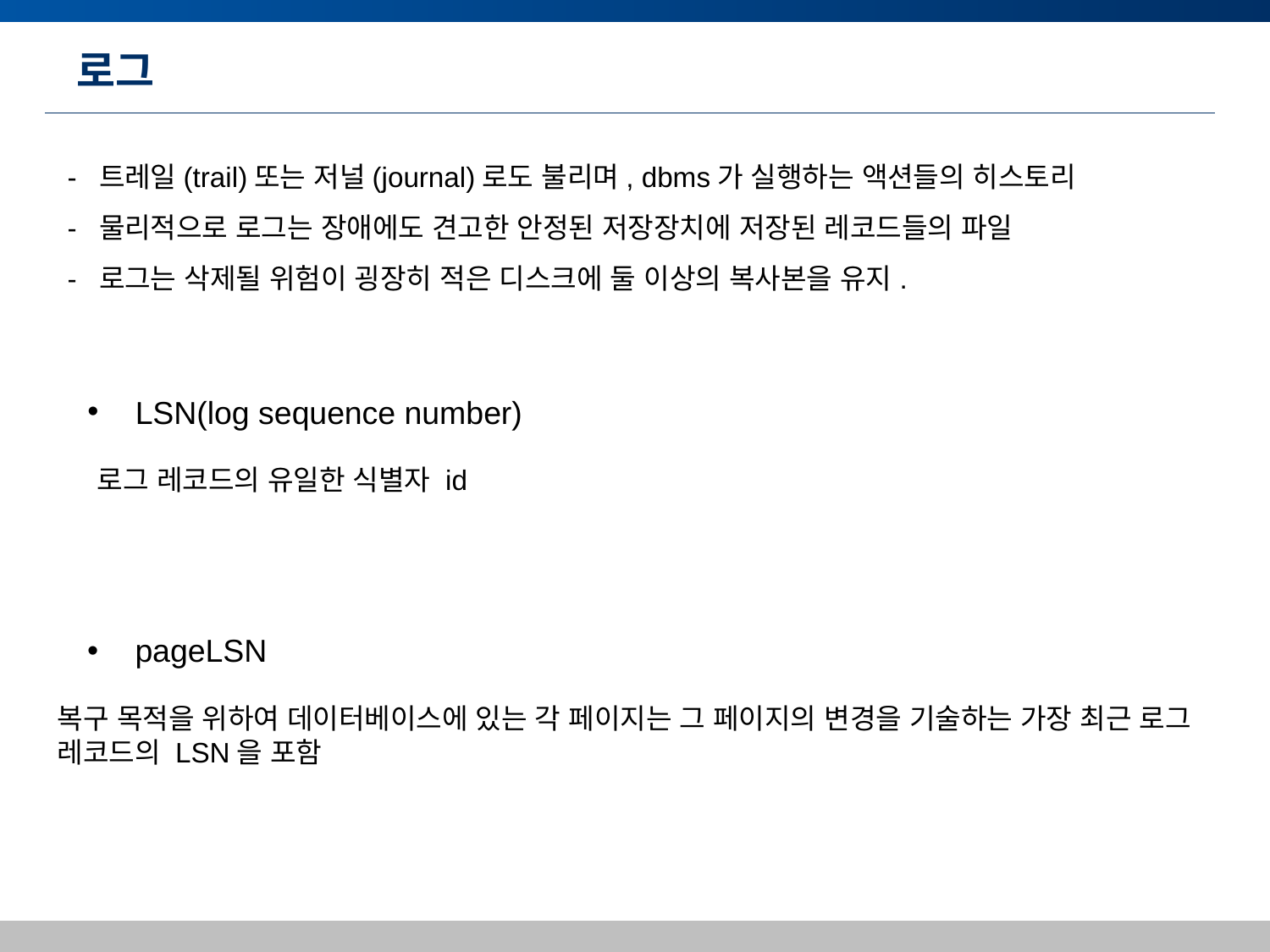

# 로그
-  트레일(trail)또는 저널(journal)로도 불리며, dbms가 실행하는 액션들의 히스토리
-  물리적으로 로그는 장애에도 견고한 안정된 저장장치에 저장된 레코드들의 파일
-  로그는 삭제될 위험이 굉장히 적은 디스크에 둘 이상의 복사본을 유지.
  LSN(log sequence number)
로그 레코드의 유일한 식별자 id
  pageLSN
복구 목적을 위하여 데이터베이스에 있는 각 페이지는 그 페이지의 변경을 기술하는 가장 최근 로그 레코드의 LSN을 포함